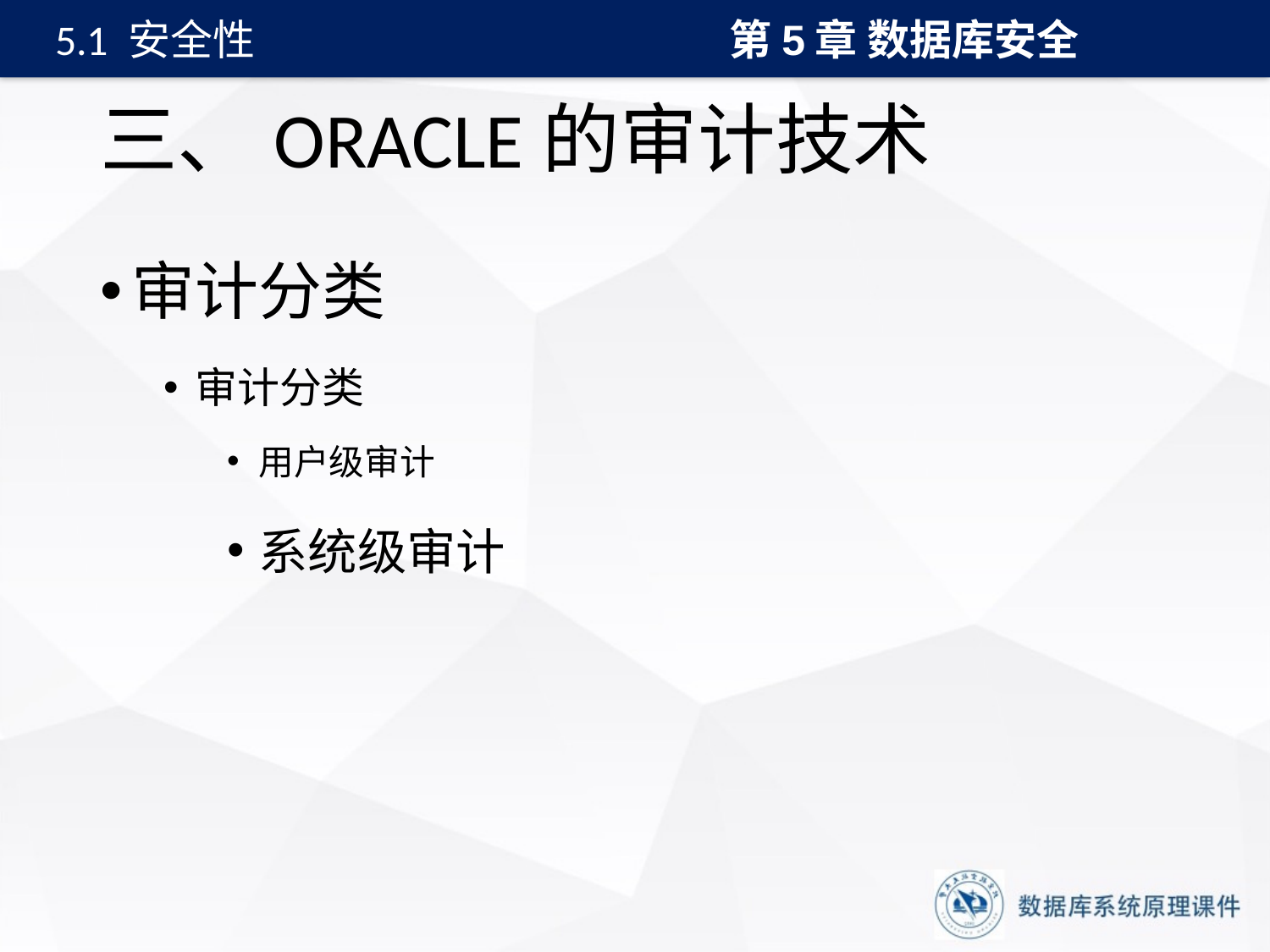

第5章 数据库安全
5.1 安全性
# 三、ORACLE的审计技术
审计分类
审计分类
用户级审计
系统级审计